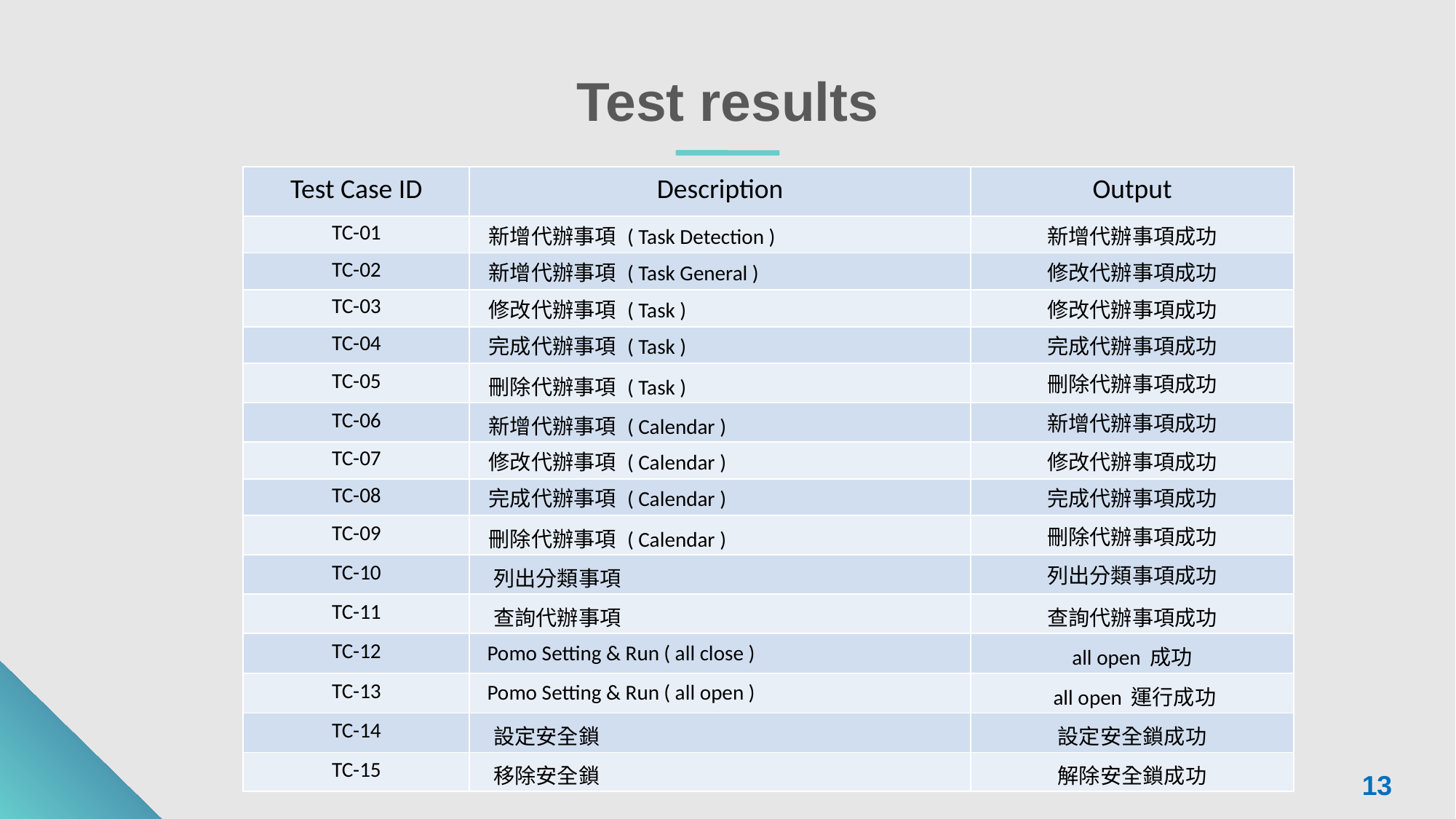

Test results

| Test Case ID | Description | Output |
| --- | --- | --- |
| TC-01 | 新增代辦事項 ( Task Detection ) | 新增代辦事項成功 |
| TC-02 | 新增代辦事項 ( Task General ) | 修改代辦事項成功 |
| TC-03 | 修改代辦事項 ( Task ) | 修改代辦事項成功 |
| TC-04 | 完成代辦事項 ( Task ) | 完成代辦事項成功 |
| TC-05 | 刪除代辦事項 ( Task ) | 刪除代辦事項成功 |
| TC-06 | 新增代辦事項 ( Calendar ) | 新增代辦事項成功 |
| TC-07 | 修改代辦事項 ( Calendar ) | 修改代辦事項成功 |
| TC-08 | 完成代辦事項 ( Calendar ) | 完成代辦事項成功 |
| TC-09 | 刪除代辦事項 ( Calendar ) | 刪除代辦事項成功 |
| TC-10 | 列出分類事項 | 列出分類事項成功 |
| TC-11 | 查詢代辦事項 | 查詢代辦事項成功 |
| TC-12 | Pomo Setting & Run ( all close ) | all open 成功 |
| TC-13 | Pomo Setting & Run ( all open ) | all open 運行成功 |
| TC-14 | 設定安全鎖 | 設定安全鎖成功 |
| TC-15 | 移除安全鎖 | 解除安全鎖成功 |

13